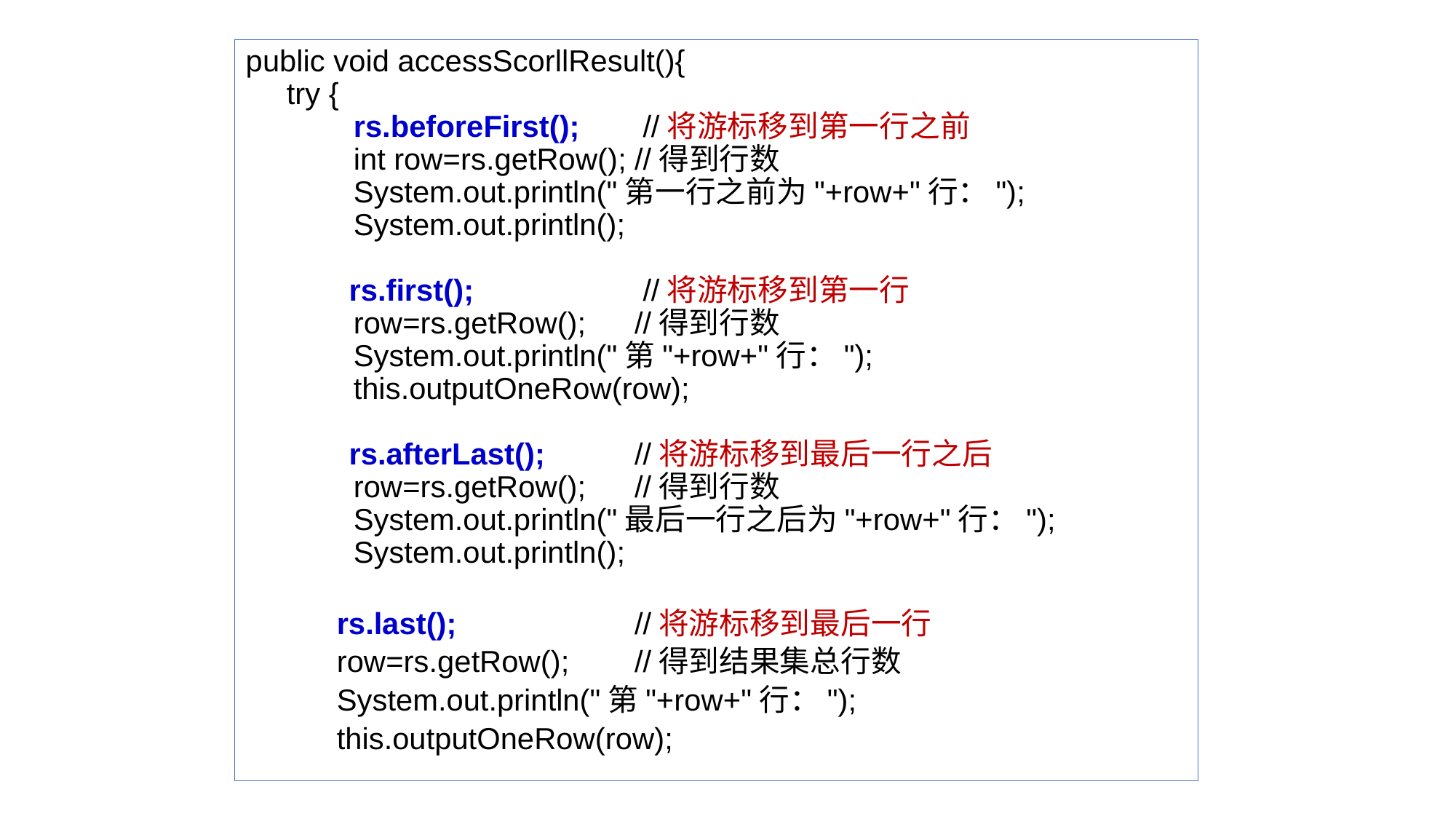

public void accessScorllResult(){
try {
        rs.beforeFirst();	 //将游标移到第一行之前
        int row=rs.getRow(); //得到行数
        System.out.println("第一行之前为"+row+"行：");
        System.out.println();

	     rs.first();		 //将游标移到第一行
        row=rs.getRow(); 	//得到行数
        System.out.println("第"+row+"行：");
        this.outputOneRow(row);

	     rs.afterLast(); 	//将游标移到最后一行之后
        row=rs.getRow(); 	//得到行数
        System.out.println("最后一行之后为"+row+"行：");
        System.out.println();

      rs.last(); 		//将游标移到最后一行
      row=rs.getRow(); 	//得到结果集总行数
      System.out.println("第"+row+"行：");
      this.outputOneRow(row);

40